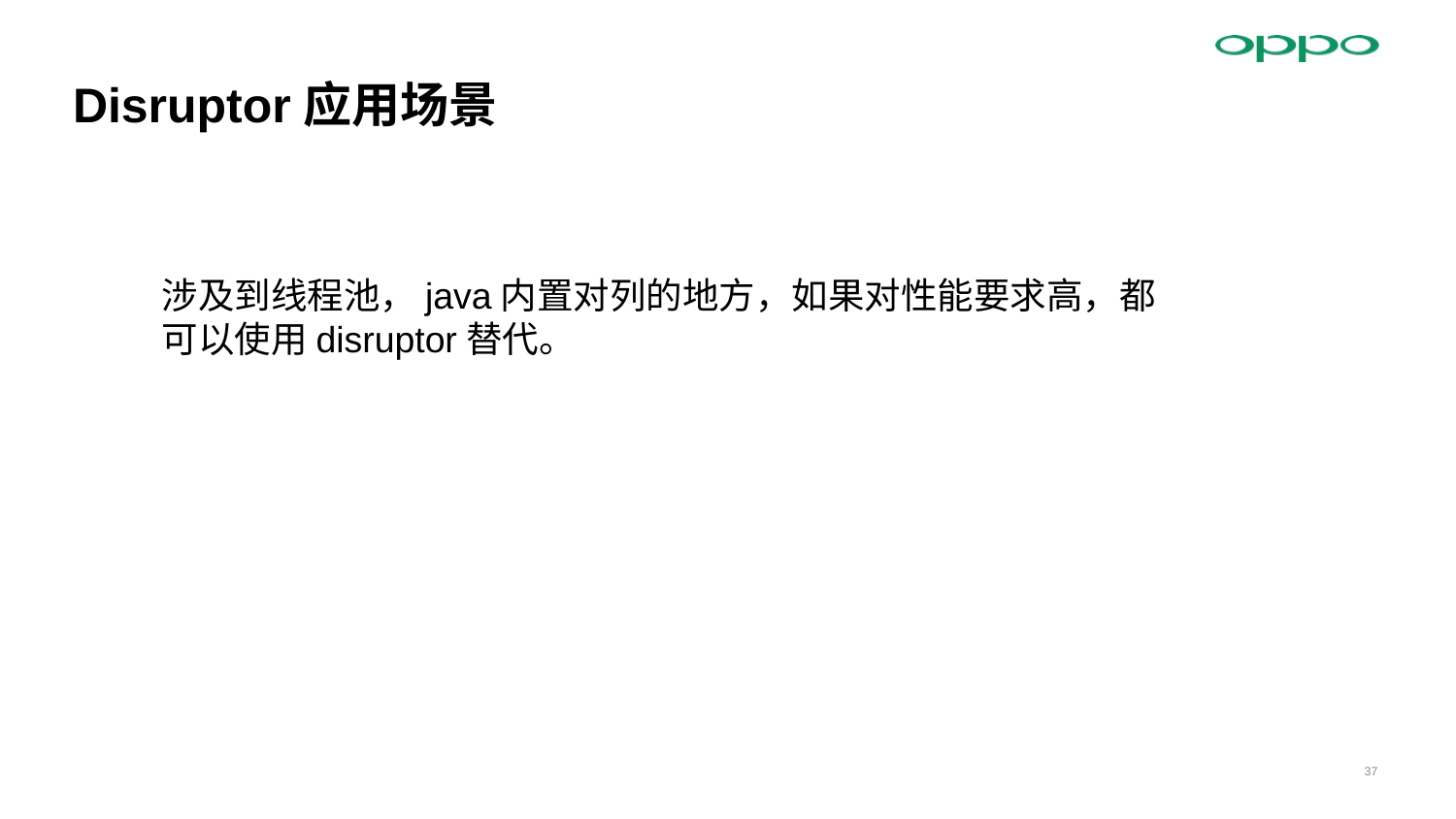

# Disruptor应用场景
涉及到线程池，java内置对列的地方，如果对性能要求高，都可以使用disruptor替代。